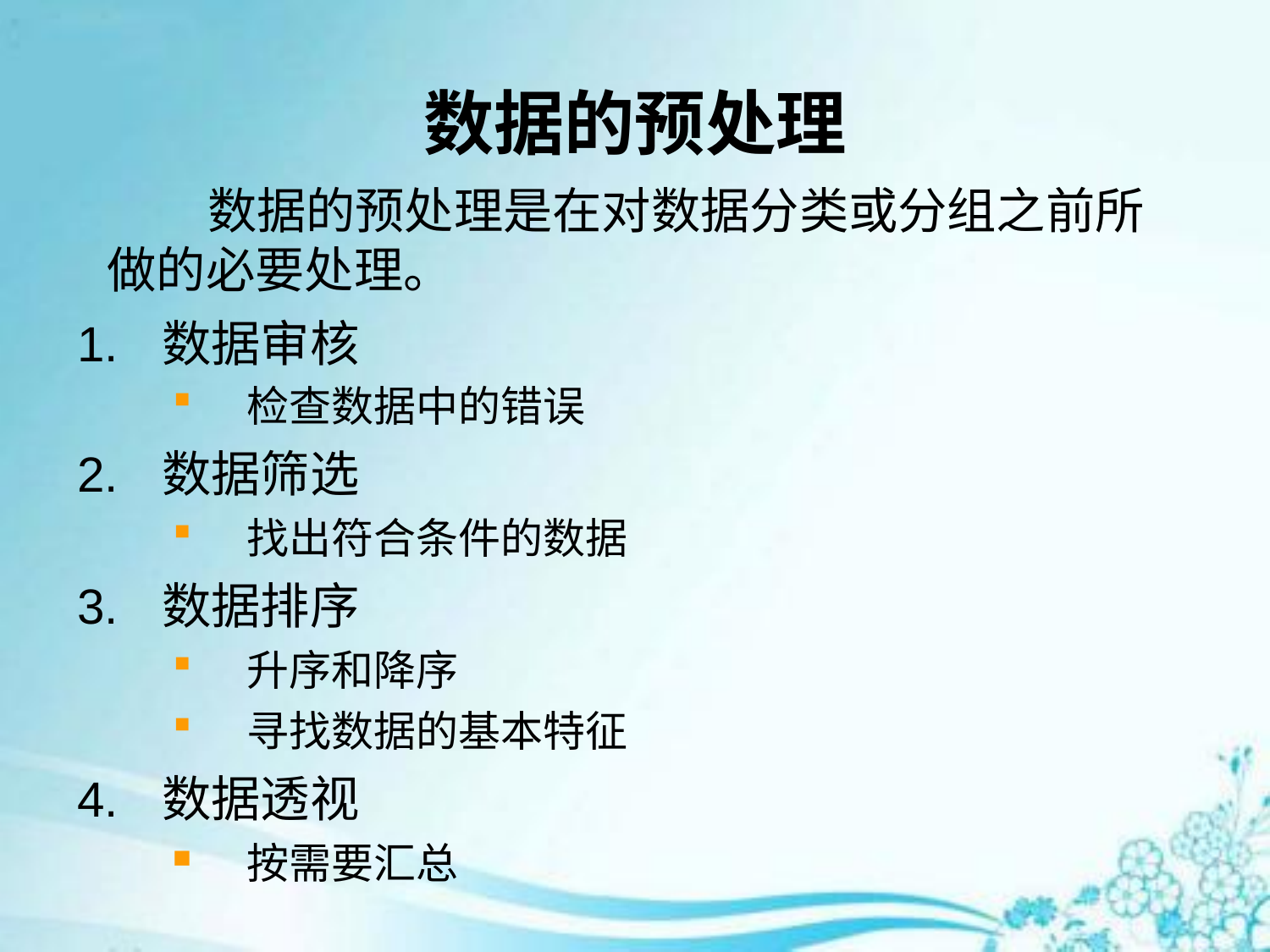

# 数据的预处理
数据的预处理是在对数据分类或分组之前所做的必要处理。
数据审核
检查数据中的错误
数据筛选
找出符合条件的数据
数据排序
升序和降序
寻找数据的基本特征
数据透视
按需要汇总